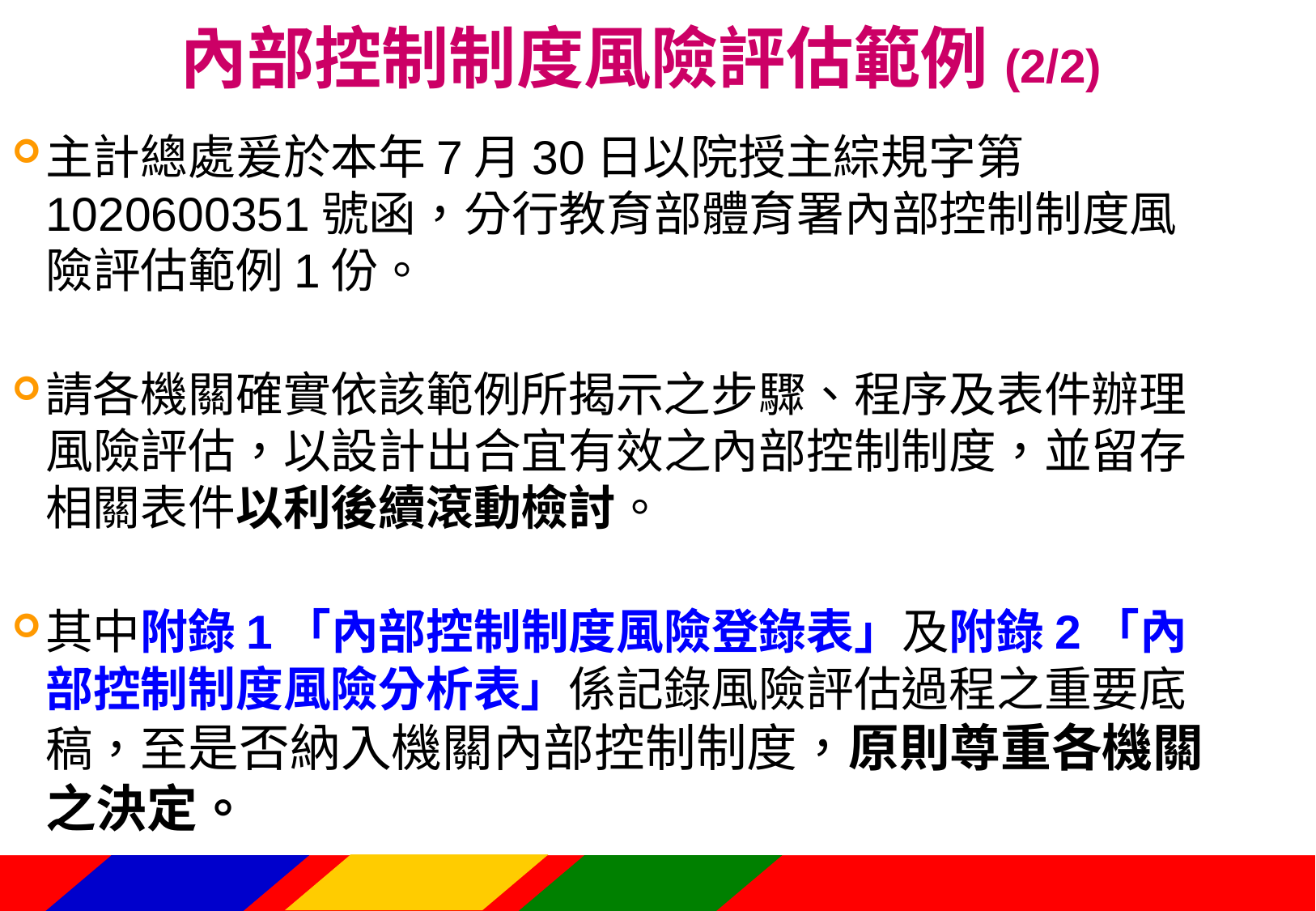

內部控制制度風險評估範例(2/2)
主計總處爰於本年7月30日以院授主綜規字第1020600351號函，分行教育部體育署內部控制制度風險評估範例1份。

請各機關確實依該範例所揭示之步驟、程序及表件辦理風險評估，以設計出合宜有效之內部控制制度，並留存相關表件以利後續滾動檢討。

其中附錄1「內部控制制度風險登錄表」及附錄2「內部控制制度風險分析表」係記錄風險評估過程之重要底稿，至是否納入機關內部控制制度，原則尊重各機關之決定。

84